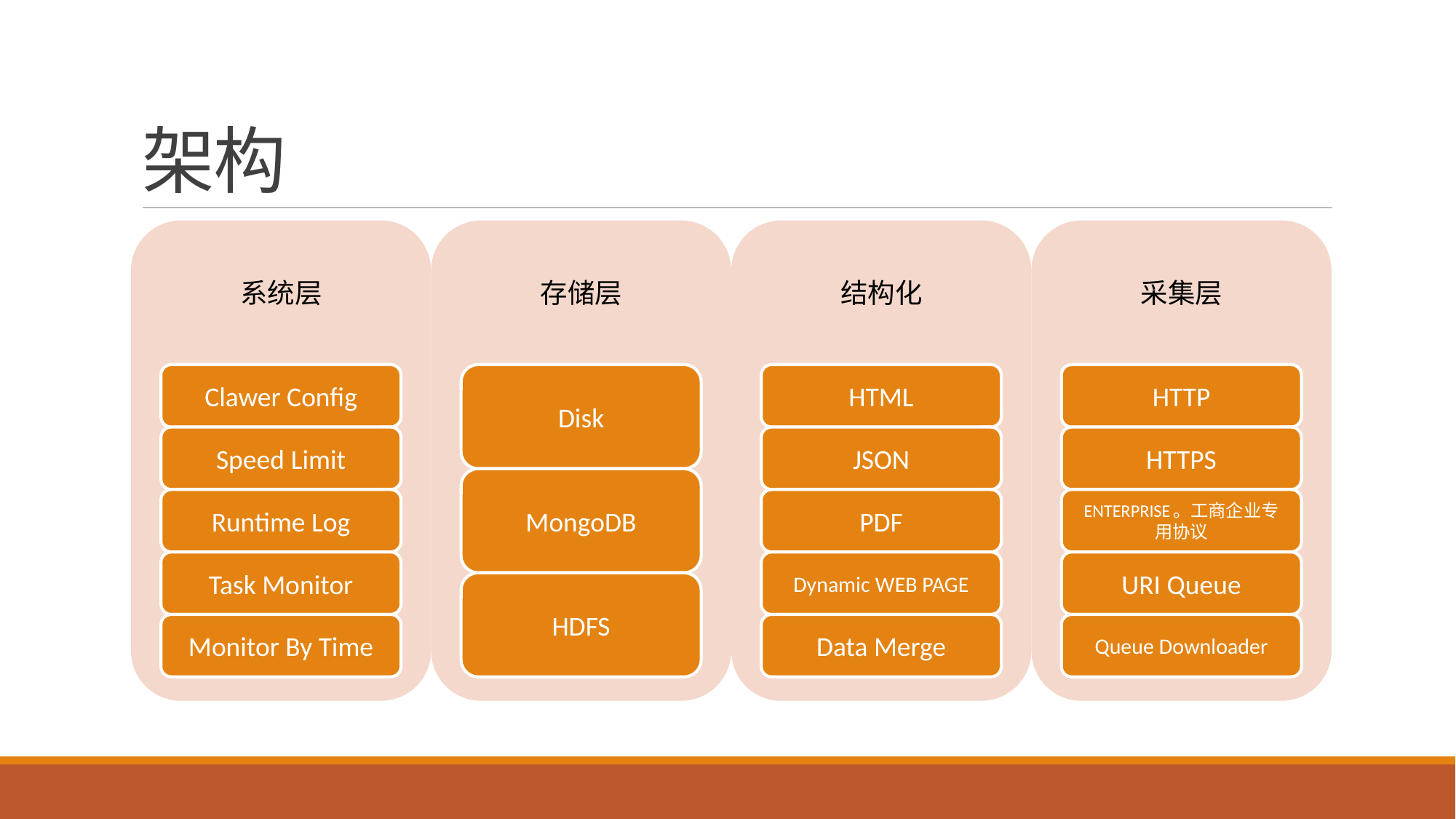

# 架构
结构化
采集层
Disk
MongoDB
HDFS
HTTP
HTTPS
ENTERPRISE。工商企业专用协议
HTML
JSON
PDF
Dynamic WEB PAGE
URI Queue
Queue Downloader
系统层
Clawer Config
Speed Limit
Data Merge
Task Monitor
Runtime Log
Monitor By Time
存储层